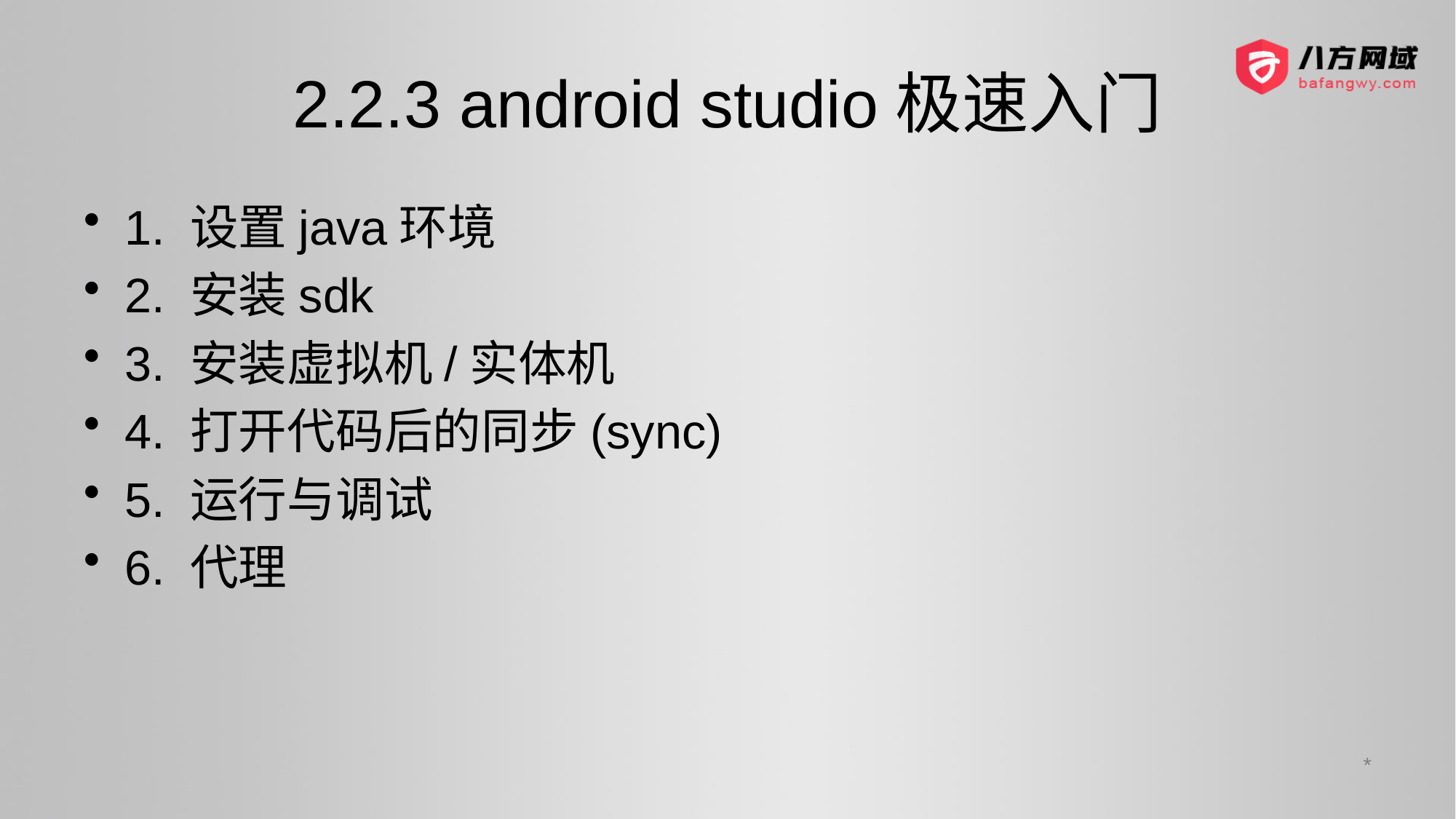

# 2.2.3 android studio极速入门
1. 设置java环境
2. 安装sdk
3. 安装虚拟机/实体机
4. 打开代码后的同步(sync)
5. 运行与调试
6. 代理
*